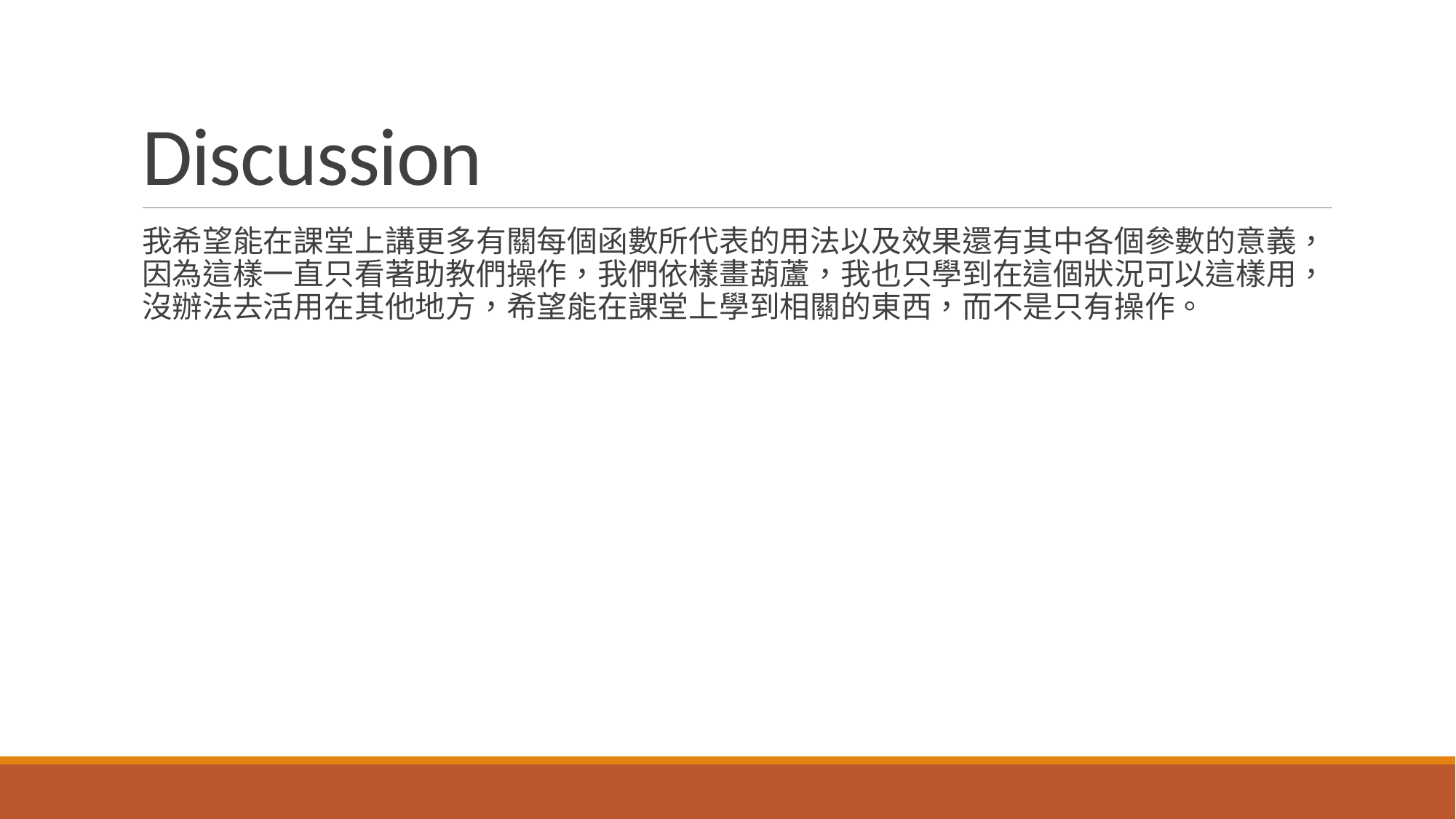

# Discussion
我希望能在課堂上講更多有關每個函數所代表的用法以及效果還有其中各個參數的意義，因為這樣一直只看著助教們操作，我們依樣畫葫蘆，我也只學到在這個狀況可以這樣用，沒辦法去活用在其他地方，希望能在課堂上學到相關的東西，而不是只有操作。